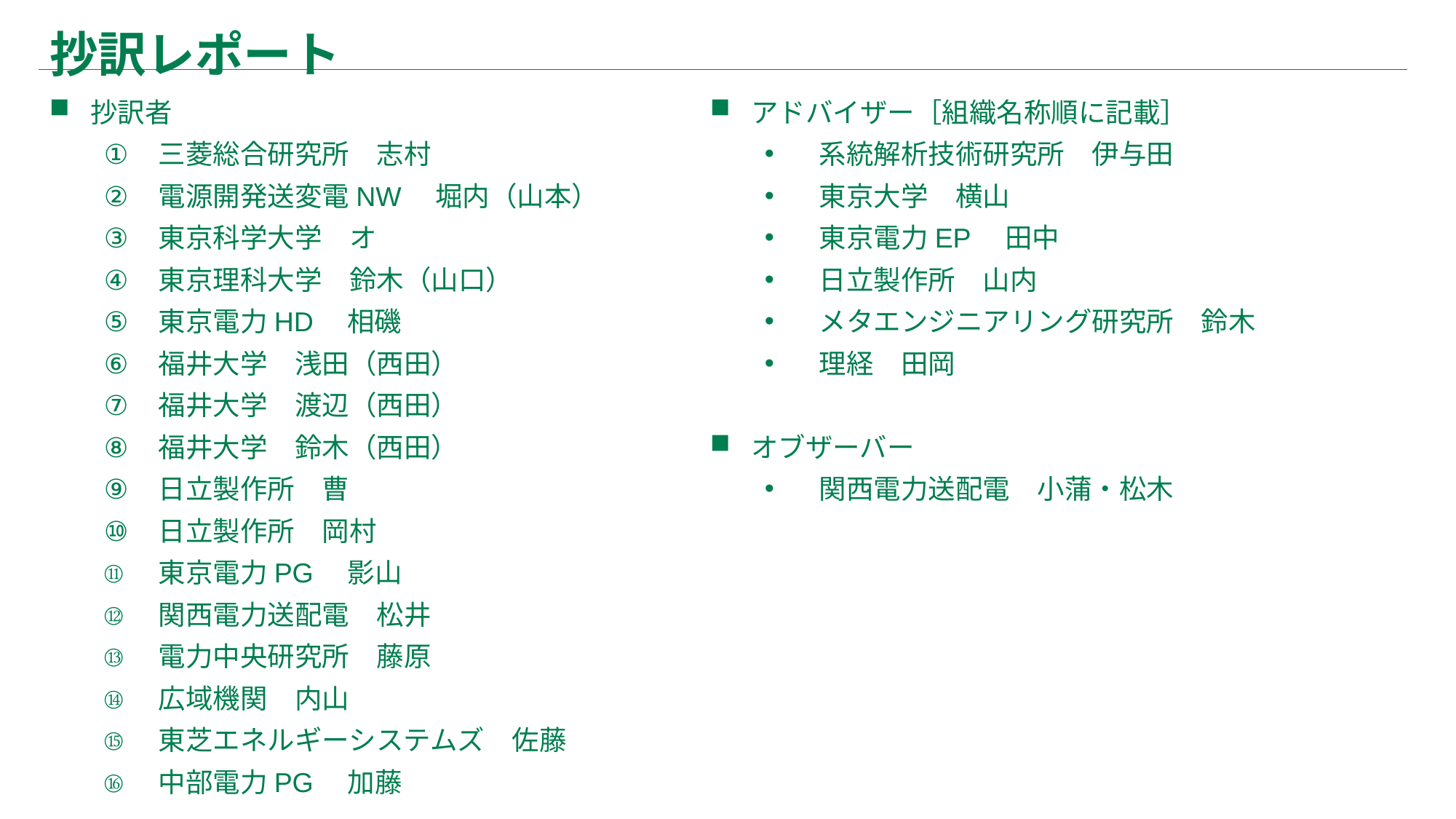

抄訳レポート
抄訳者
三菱総合研究所　志村
電源開発送変電NW　堀内（山本）
東京科学大学　オ
東京理科大学　鈴木（山口）
東京電力HD　相磯
福井大学　浅田（西田）
福井大学　渡辺（西田）
福井大学　鈴木（西田）
日立製作所　曹
日立製作所　岡村
東京電力PG　影山
関西電力送配電　松井
電力中央研究所　藤原
広域機関　内山
東芝エネルギーシステムズ　佐藤
中部電力PG　加藤
アドバイザー［組織名称順に記載］
系統解析技術研究所　伊与田
東京大学　横山
東京電力EP　田中
日立製作所　山内
メタエンジニアリング研究所　鈴木
理経　田岡

オブザーバー
関西電力送配電　小蒲・松木